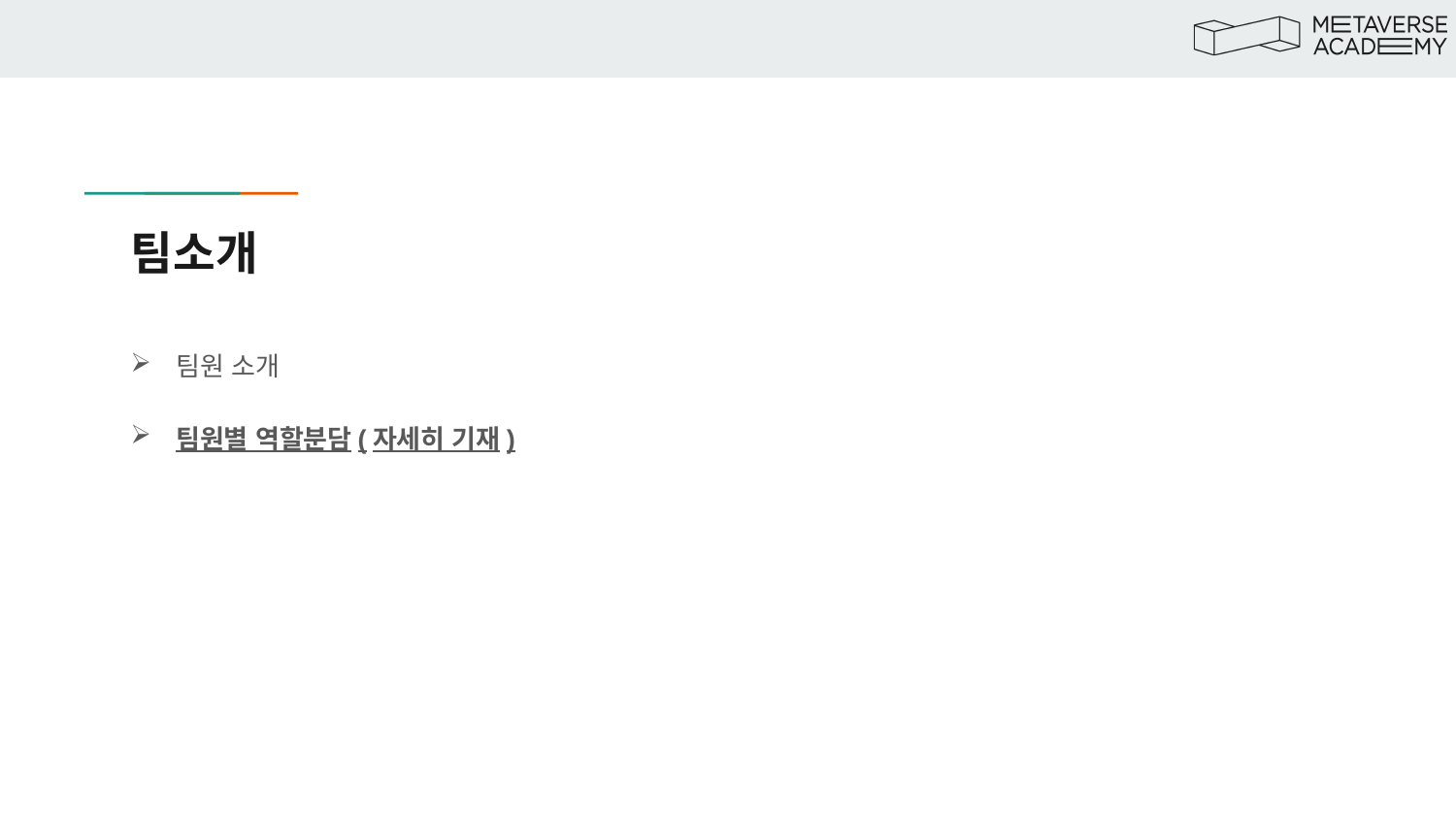

# 팀소개
팀원 소개

팀원별 역할분담(자세히 기재)